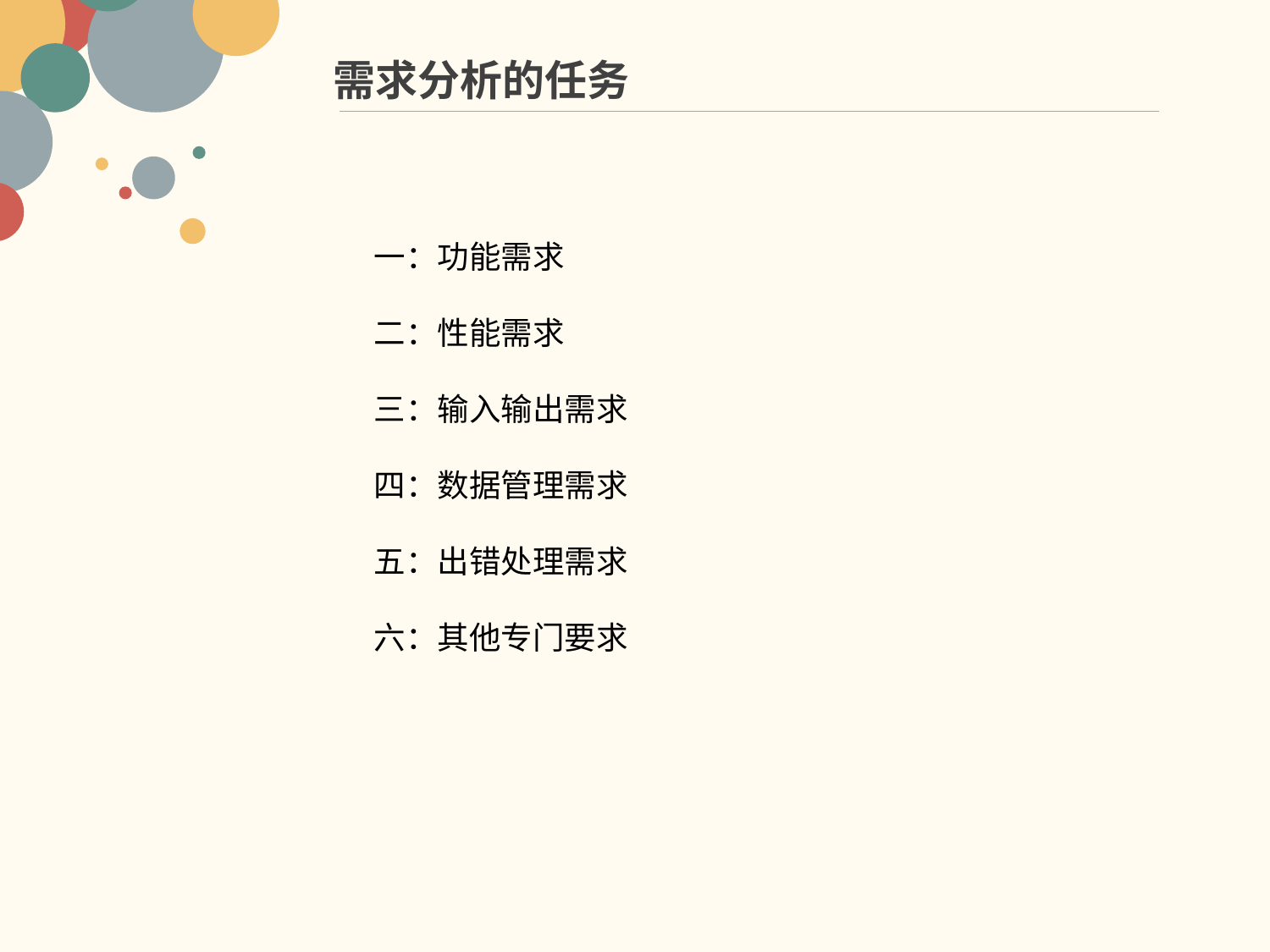

需求分析的任务
一：功能需求

二：性能需求

三：输入输出需求

四：数据管理需求

五：出错处理需求

六：其他专门要求